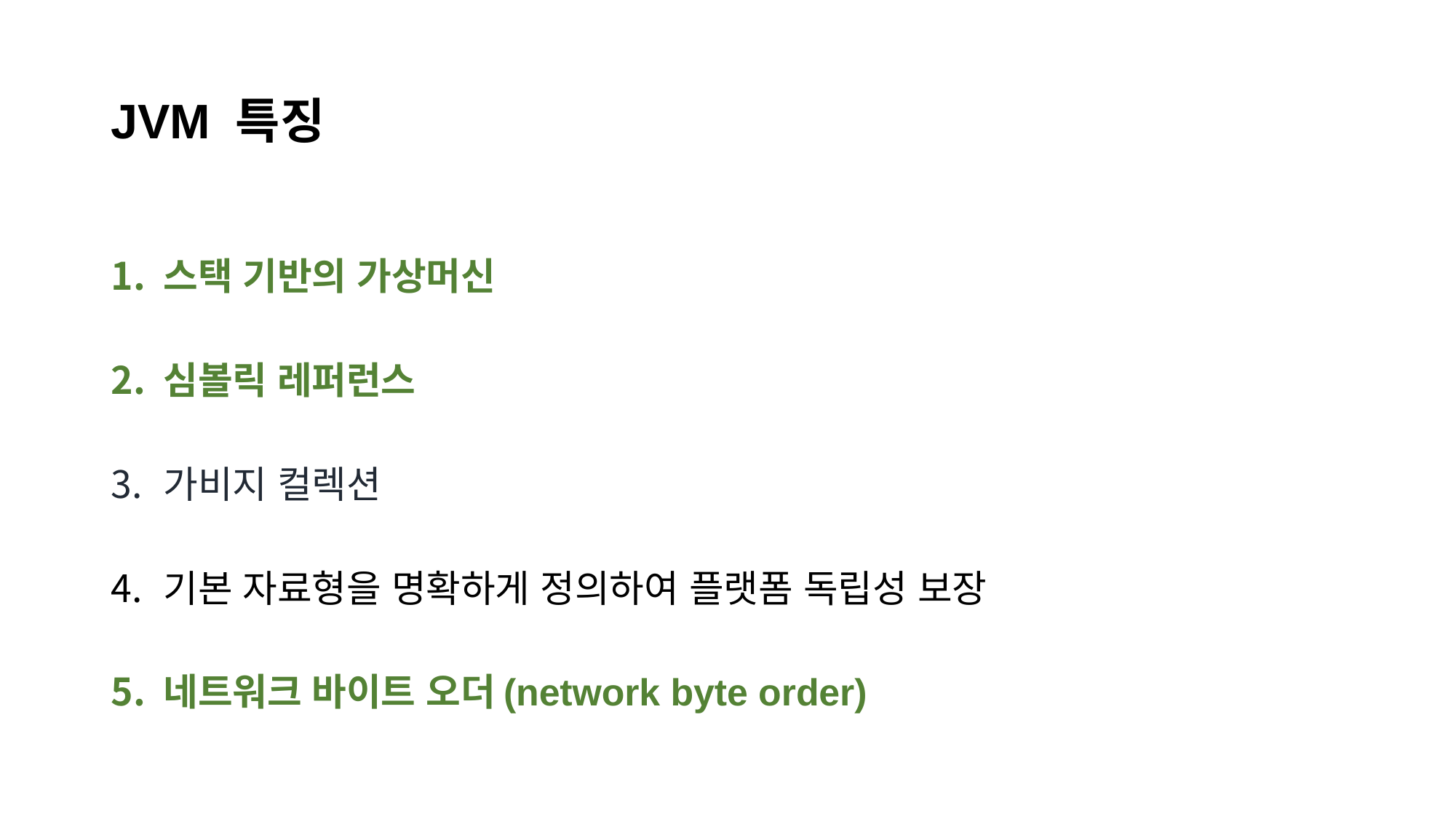

# JVM 특징
스택 기반의 가상머신
심볼릭 레퍼런스
가비지 컬렉션
기본 자료형을 명확하게 정의하여 플랫폼 독립성 보장
네트워크 바이트 오더(network byte order)